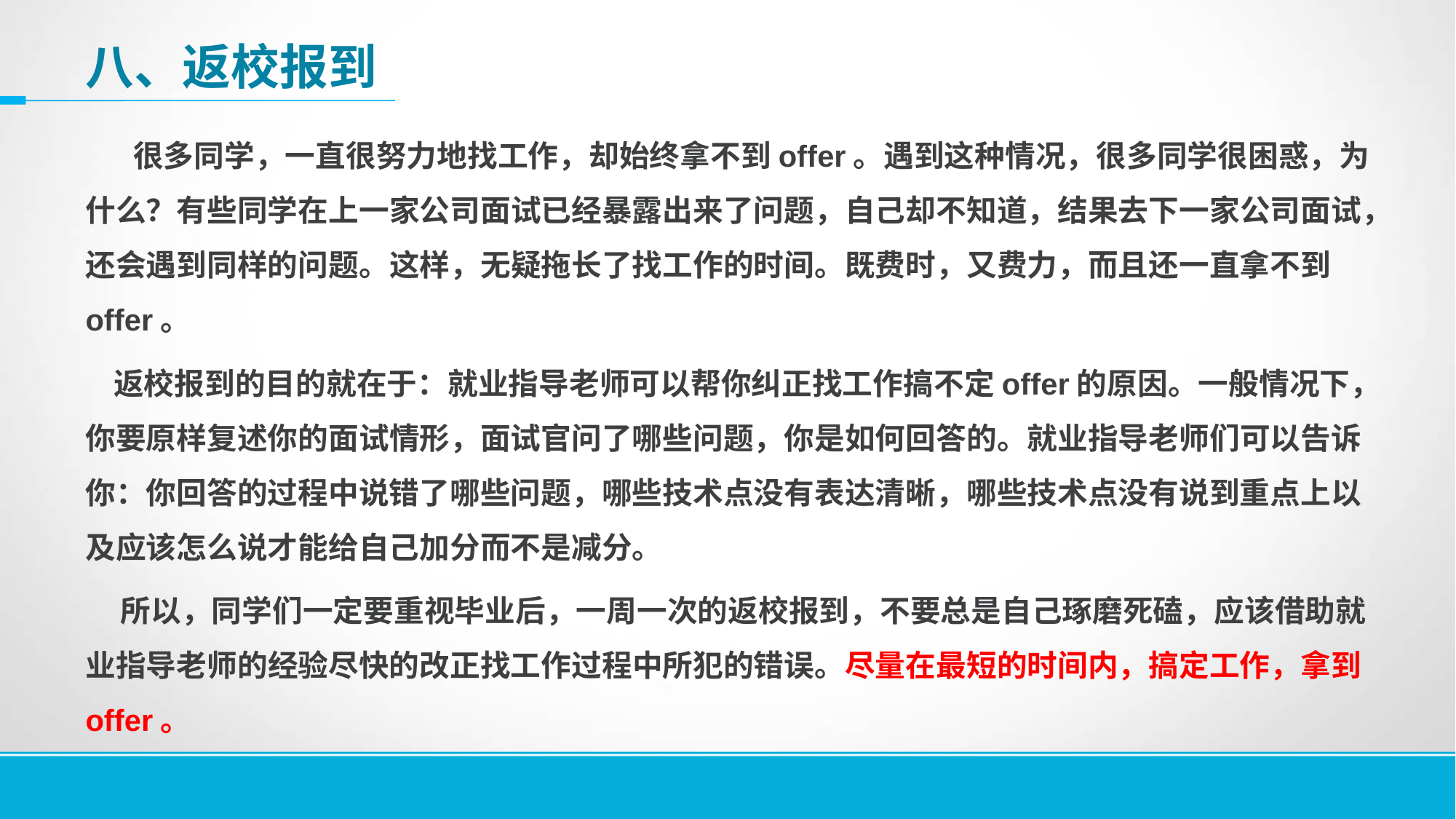

# 八、返校报到
      很多同学，一直很努力地找工作，却始终拿不到offer。遇到这种情况，很多同学很困惑，为什么？有些同学在上一家公司面试已经暴露出来了问题，自己却不知道，结果去下一家公司面试，还会遇到同样的问题。这样，无疑拖长了找工作的时间。既费时，又费力，而且还一直拿不到offer。
   返校报到的目的就在于：就业指导老师可以帮你纠正找工作搞不定offer的原因。一般情况下，你要原样复述你的面试情形，面试官问了哪些问题，你是如何回答的。就业指导老师们可以告诉你：你回答的过程中说错了哪些问题，哪些技术点没有表达清晰，哪些技术点没有说到重点上以及应该怎么说才能给自己加分而不是减分。
    所以，同学们一定要重视毕业后，一周一次的返校报到，不要总是自己琢磨死磕，应该借助就业指导老师的经验尽快的改正找工作过程中所犯的错误。尽量在最短的时间内，搞定工作，拿到offer。